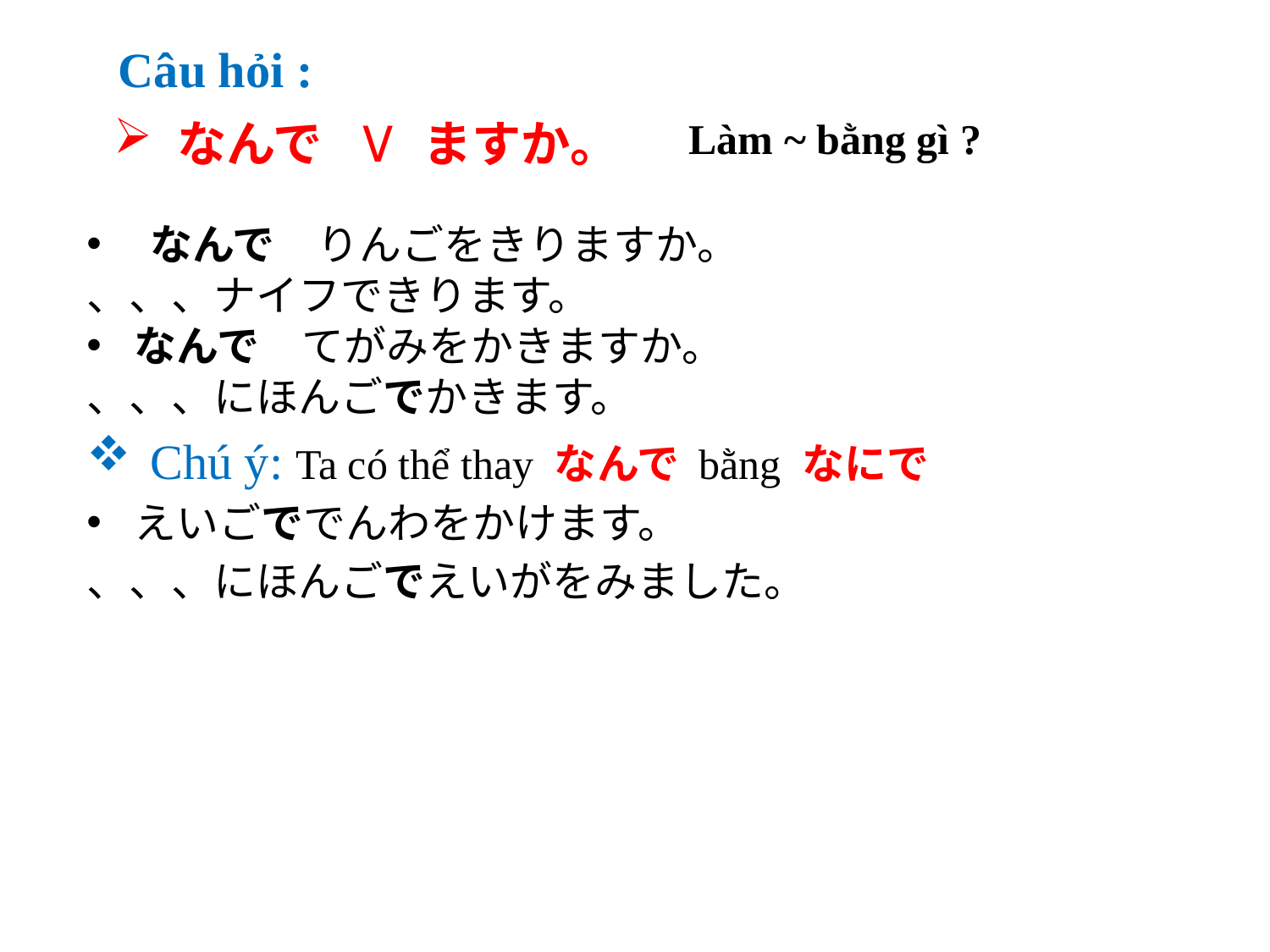

Câu hỏi :
なんで  V ますか。
Làm ~ bằng gì ?
なんで　りんごをきりますか。
、、、ナイフできります。
なんで　てがみをかきますか。
、、、にほんごでかきます。
Chú ý: Ta có thể thay なんで bằng なにで
えいごででんわをかけます。
、、、にほんごでえいがをみました。